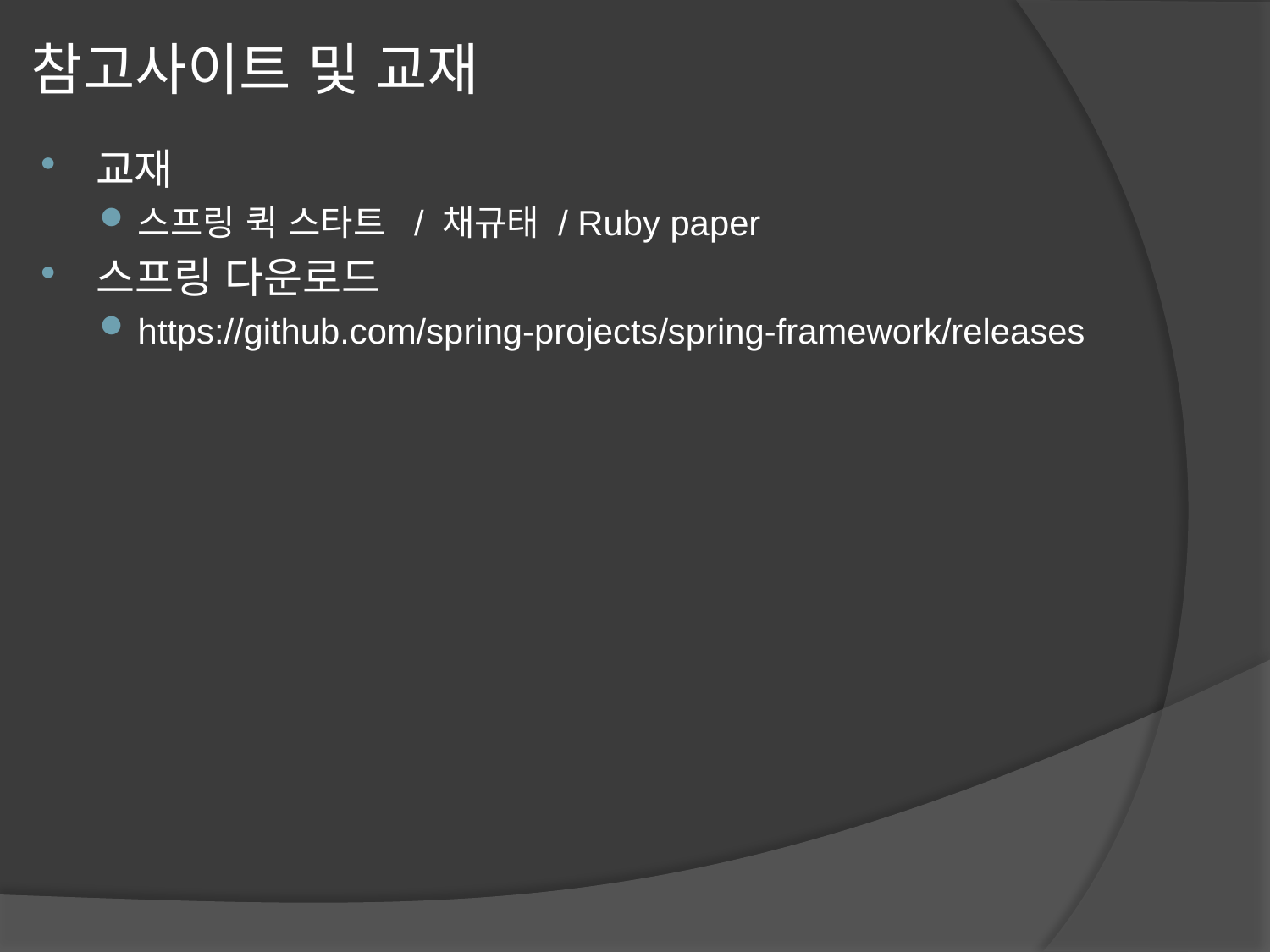

# 참고사이트 및 교재
교재
스프링 퀵 스타트  / 채규태 / Ruby paper
스프링 다운로드
https://github.com/spring-projects/spring-framework/releases